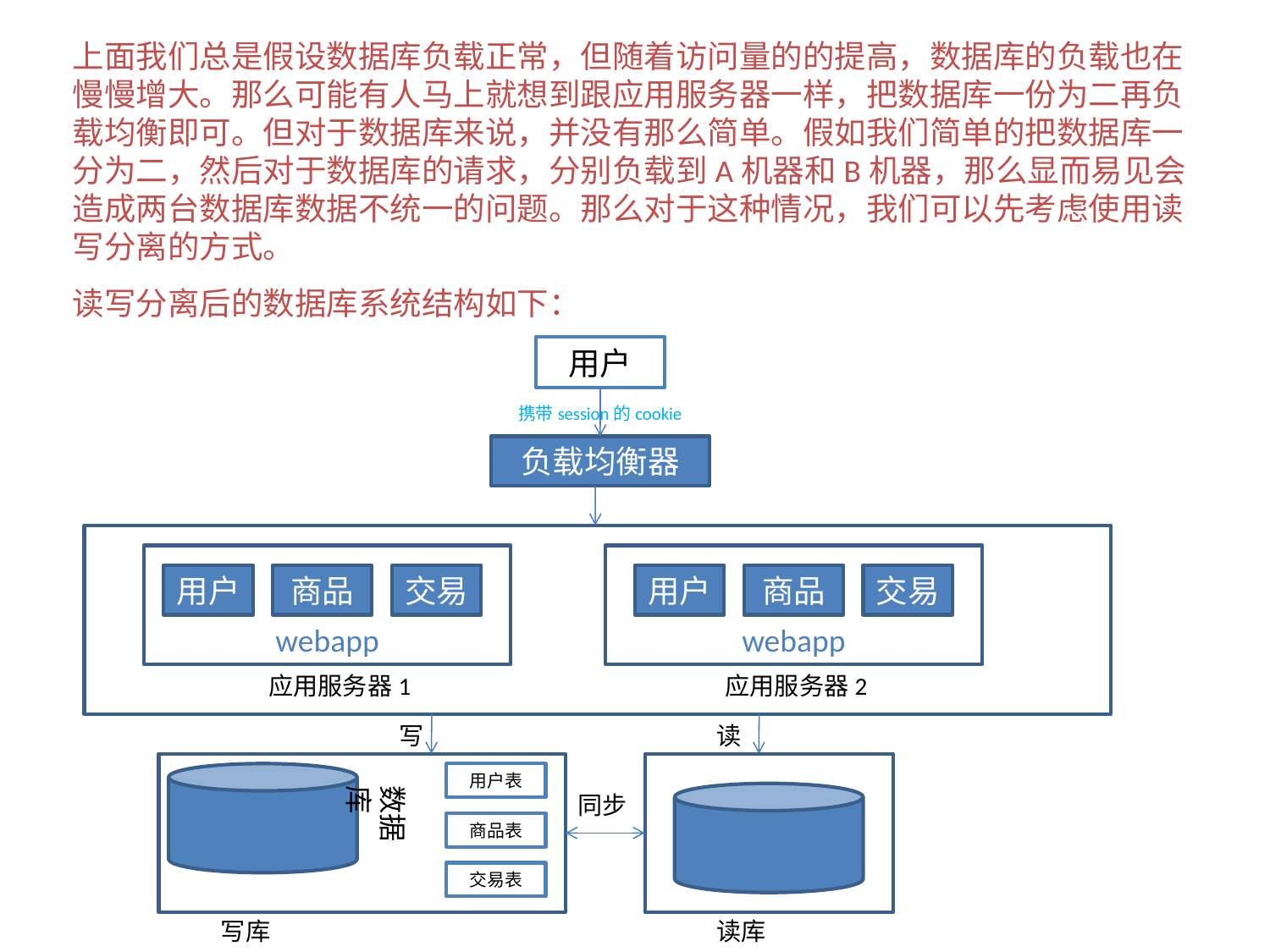

上面我们总是假设数据库负载正常，但随着访问量的的提高，数据库的负载也在慢慢增大。那么可能有人马上就想到跟应用服务器一样，把数据库一份为二再负载均衡即可。但对于数据库来说，并没有那么简单。假如我们简单的把数据库一分为二，然后对于数据库的请求，分别负载到A机器和B机器，那么显而易见会造成两台数据库数据不统一的问题。那么对于这种情况，我们可以先考虑使用读写分离的方式。
读写分离后的数据库系统结构如下：
用户
携带session的cookie
负载均衡器

webapp
webapp
用户
商品
交易
用户
商品
交易
应用服务器1
应用服务器2
写
读

用户表
数据库
同步

商品表
交易表
写库
读库